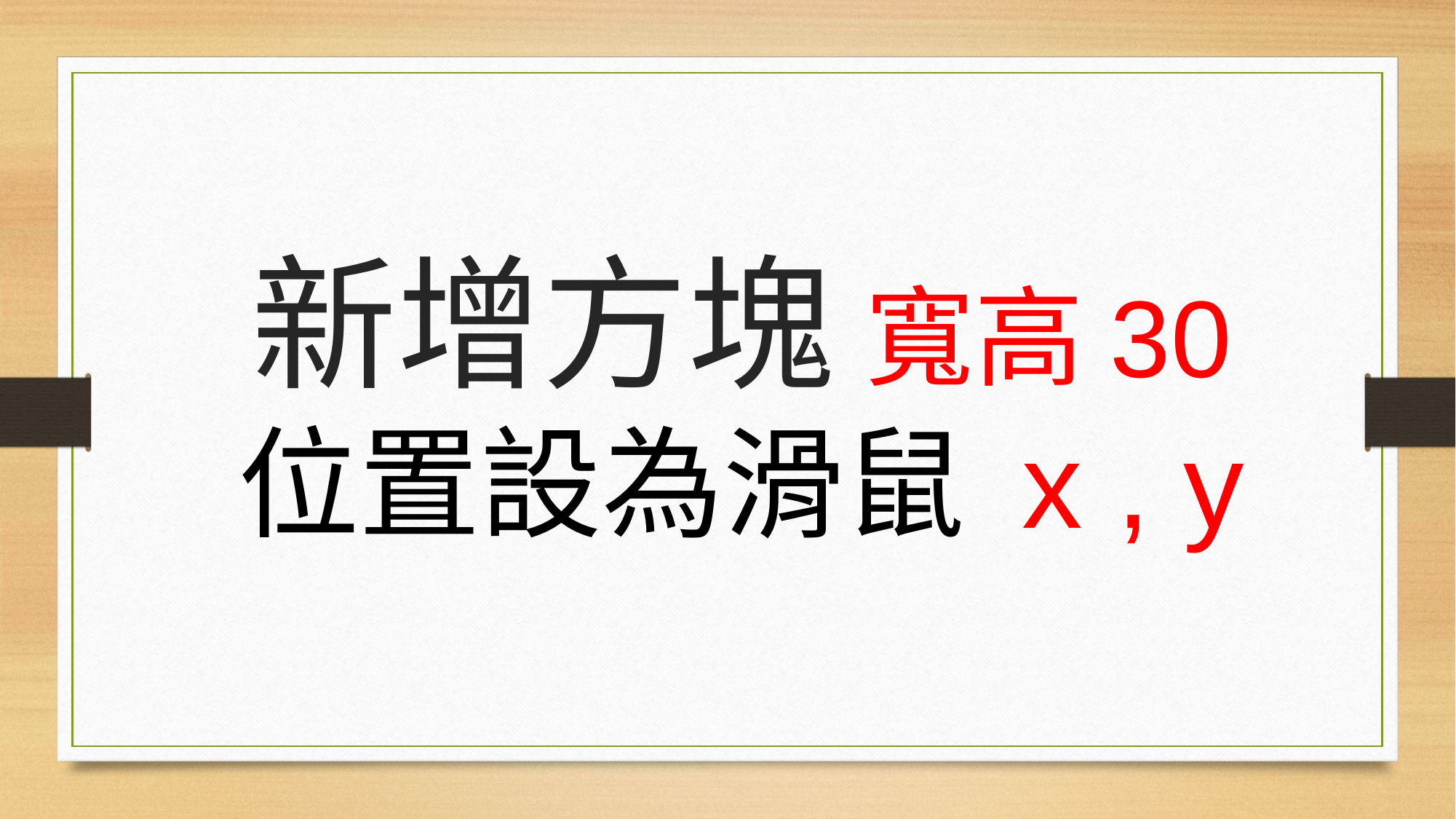

# 新增方塊 寬高30 位置設為滑鼠 x , y